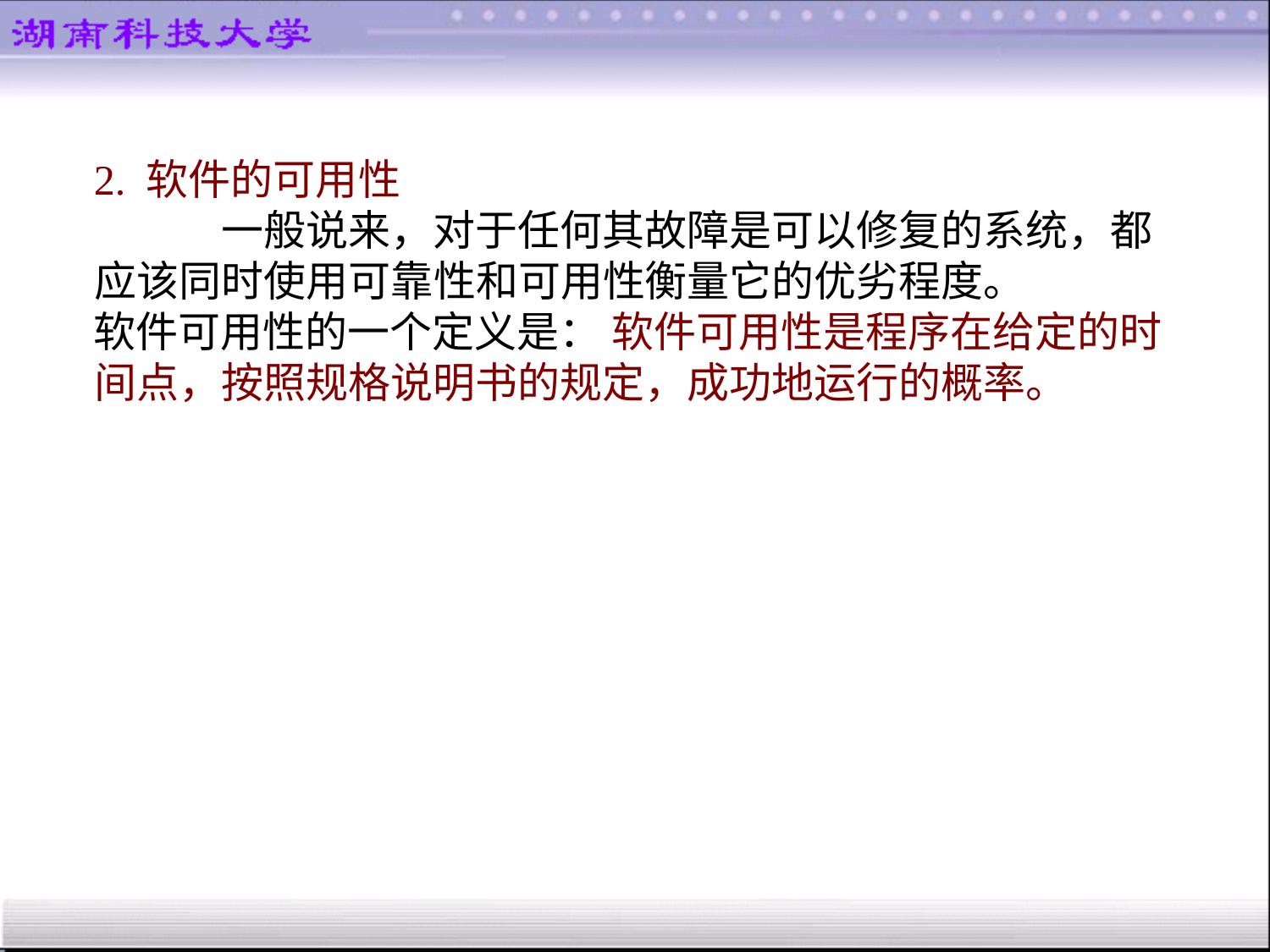

2. 软件的可用性
		一般说来，对于任何其故障是可以修复的系统，都应该同时使用可靠性和可用性衡量它的优劣程度。
软件可用性的一个定义是： 软件可用性是程序在给定的时间点，按照规格说明书的规定，成功地运行的概率。